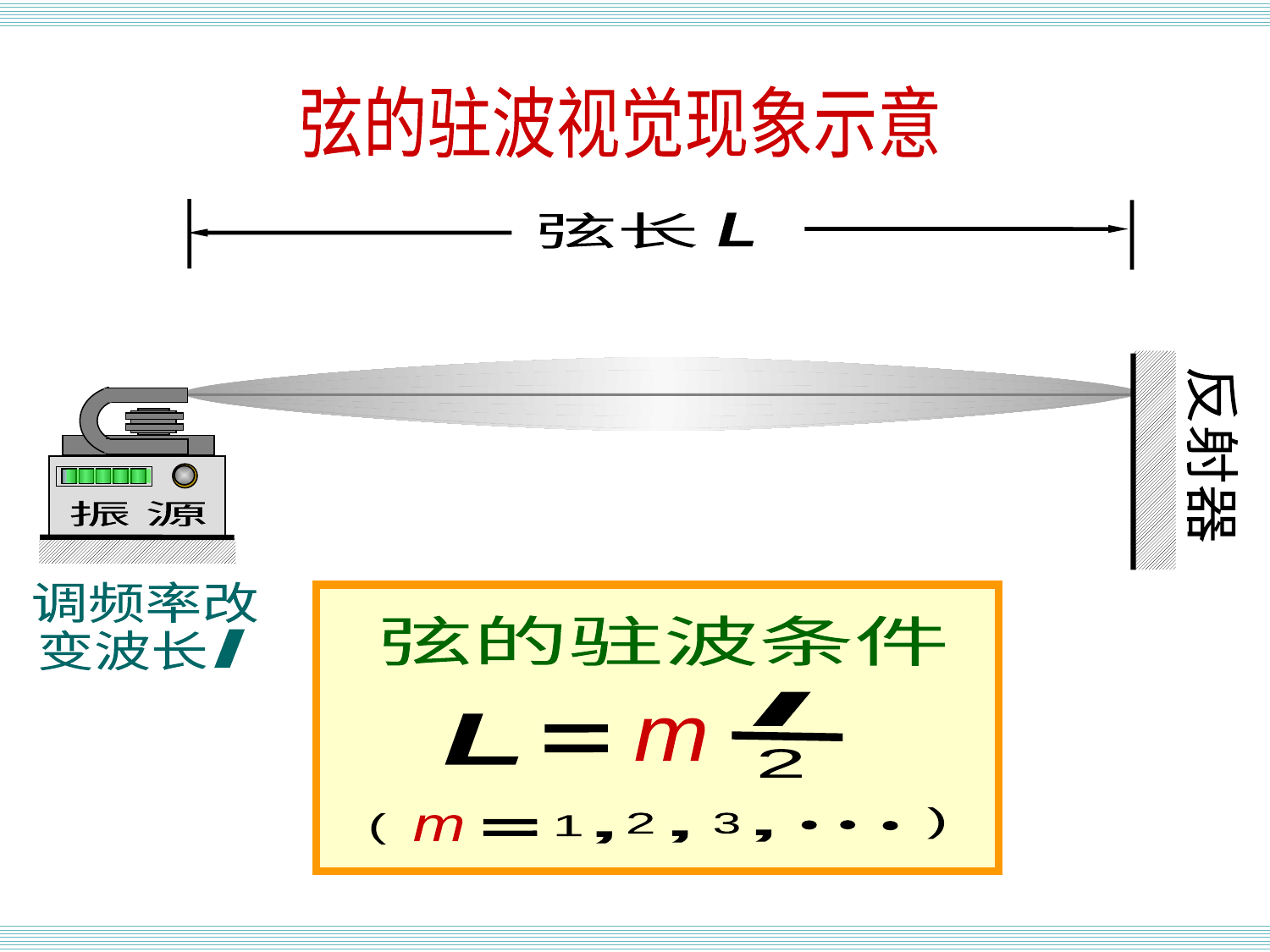

演示1
弦的驻波视觉现象示意

弦长
L

反射器

振 源
振 源

1
m
调频率改
λ
变波长

弦的驻波条件
λ

L
m

2

)
2
3
(
m
1

,
,
,